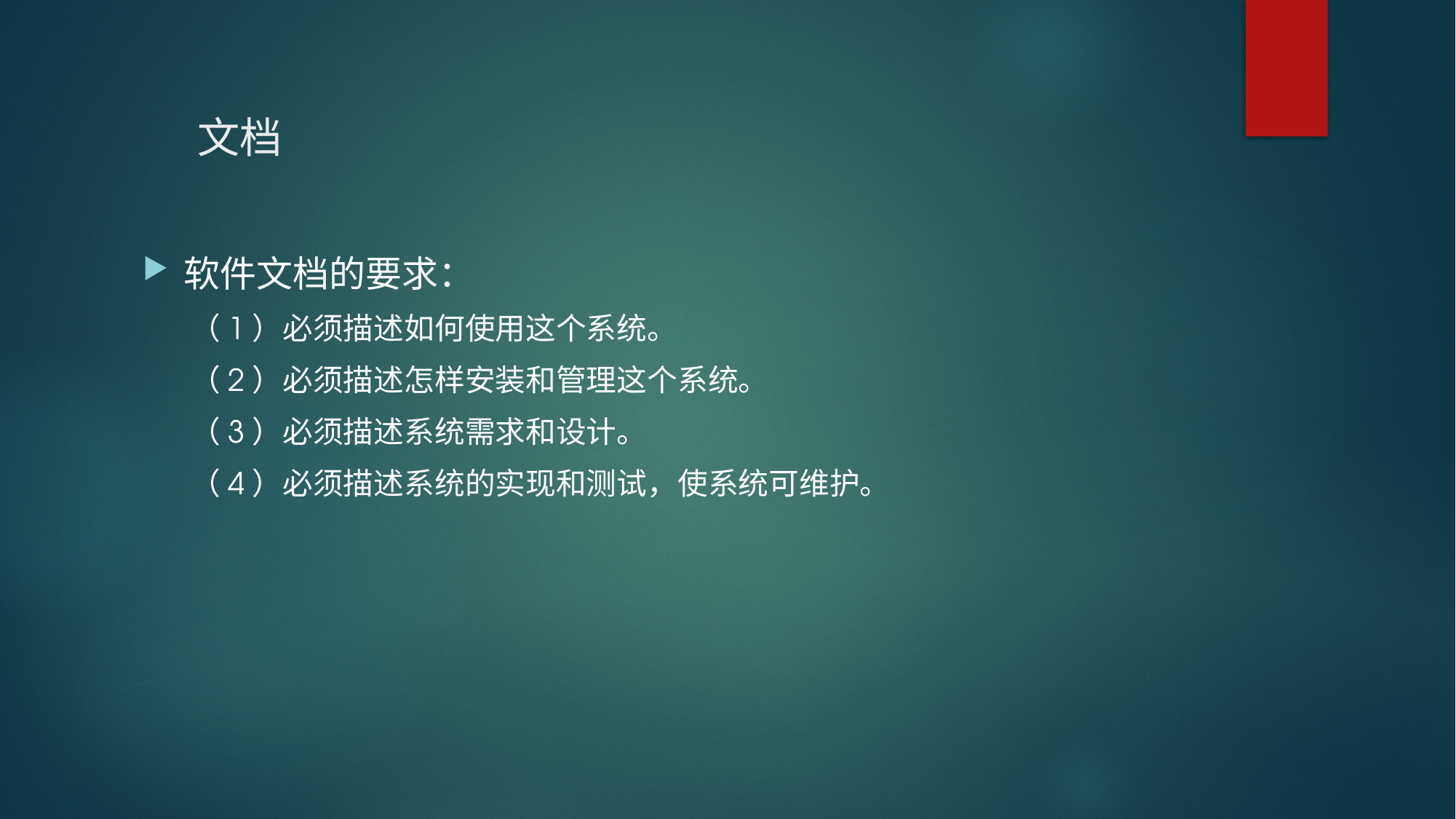

# 文档
软件文档的要求：
（1）必须描述如何使用这个系统。
（2）必须描述怎样安装和管理这个系统。
（3）必须描述系统需求和设计。
（4）必须描述系统的实现和测试，使系统可维护。